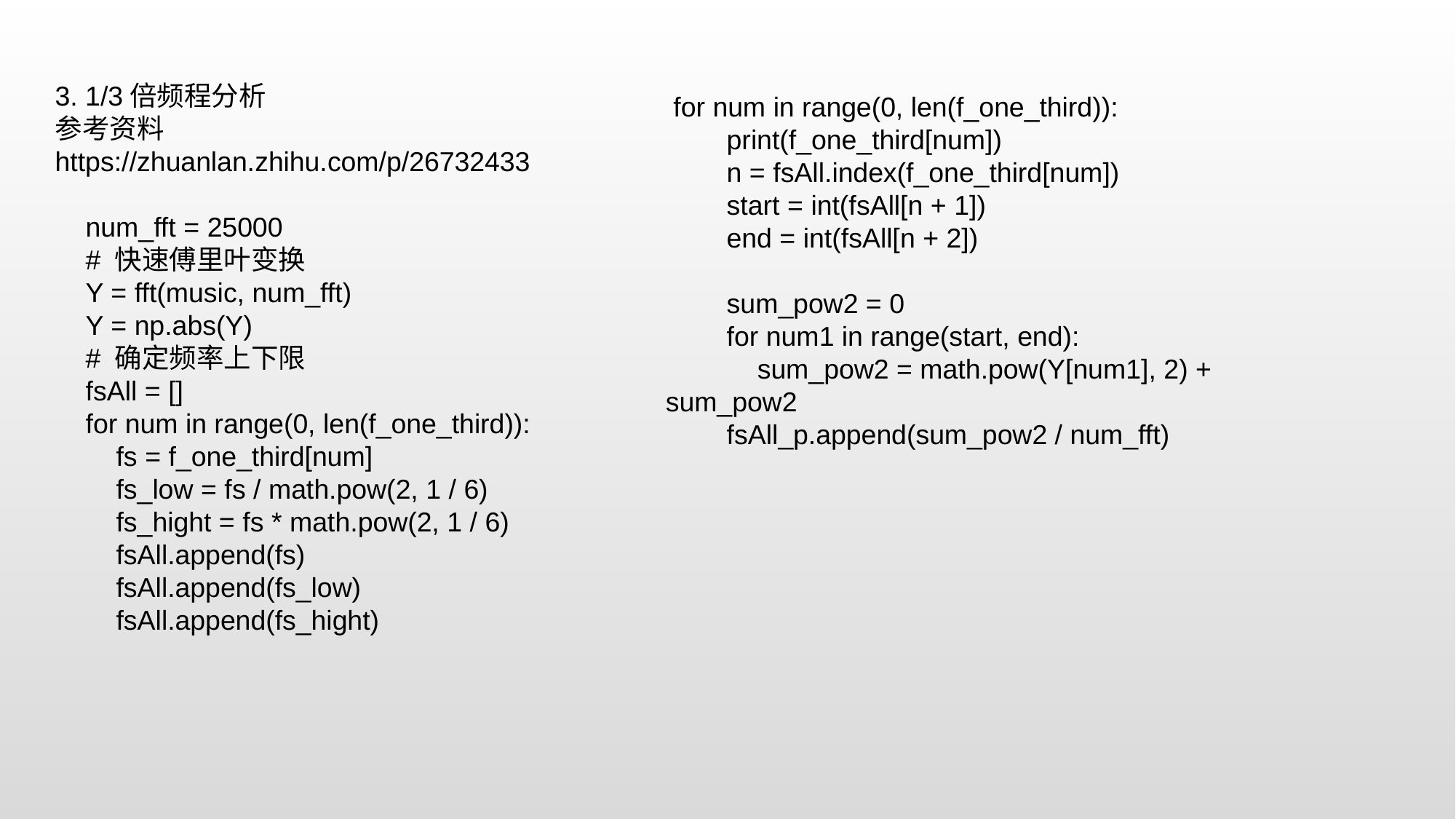

3. 1/3倍频程分析
参考资料
https://zhuanlan.zhihu.com/p/26732433

    num_fft = 25000
    # 快速傅里叶变换
    Y = fft(music, num_fft)
    Y = np.abs(Y)
    # 确定频率上下限
    fsAll = []
    for num in range(0, len(f_one_third)):
        fs = f_one_third[num]
        fs_low = fs / math.pow(2, 1 / 6)
        fs_hight = fs * math.pow(2, 1 / 6)
        fsAll.append(fs)
        fsAll.append(fs_low)
        fsAll.append(fs_hight)

 for num in range(0, len(f_one_third)):
        print(f_one_third[num])
        n = fsAll.index(f_one_third[num])
        start = int(fsAll[n + 1])
        end = int(fsAll[n + 2])

        sum_pow2 = 0
        for num1 in range(start, end):
            sum_pow2 = math.pow(Y[num1], 2) + sum_pow2
        fsAll_p.append(sum_pow2 / num_fft)